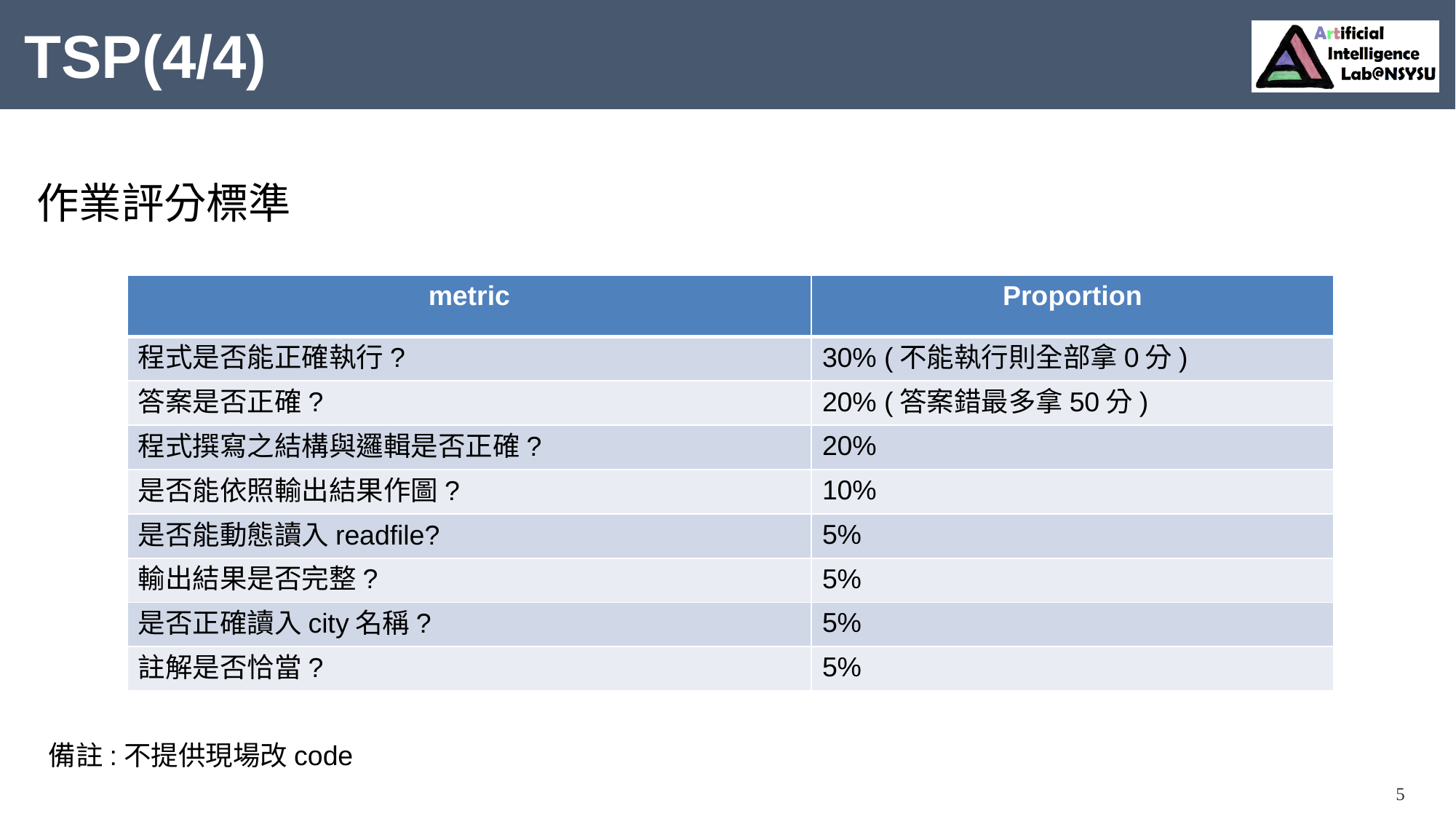

# TSP(4/4)
作業評分標準
| metric | Proportion |
| --- | --- |
| 程式是否能正確執行? | 30% (不能執行則全部拿0分) |
| 答案是否正確? | 20% (答案錯最多拿50分) |
| 程式撰寫之結構與邏輯是否正確? | 20% |
| 是否能依照輸出結果作圖? | 10% |
| 是否能動態讀入readfile? | 5% |
| 輸出結果是否完整? | 5% |
| 是否正確讀入city名稱? | 5% |
| 註解是否恰當? | 5% |
備註:不提供現場改code
5